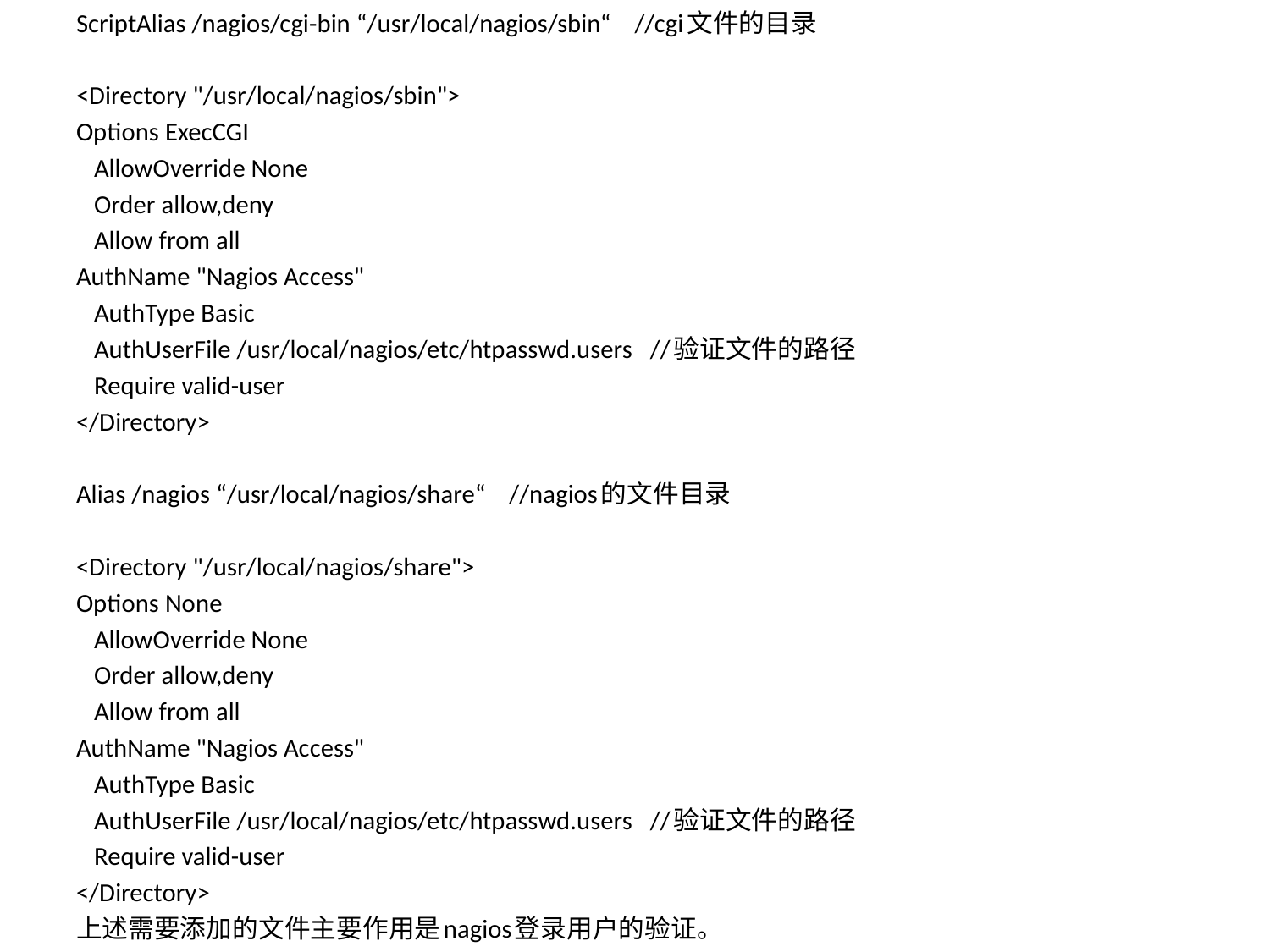

ScriptAlias /nagios/cgi-bin “/usr/local/nagios/sbin“    //cgi文件的目录

<Directory "/usr/local/nagios/sbin">
Options ExecCGI
   AllowOverride None
   Order allow,deny
   Allow from all
AuthName "Nagios Access"
   AuthType Basic
   AuthUserFile /usr/local/nagios/etc/htpasswd.users   //验证文件的路径
   Require valid-user
</Directory>

Alias /nagios “/usr/local/nagios/share“    //nagios的文件目录

<Directory "/usr/local/nagios/share">
Options None
   AllowOverride None
   Order allow,deny
   Allow from all
AuthName "Nagios Access"
   AuthType Basic
   AuthUserFile /usr/local/nagios/etc/htpasswd.users   //验证文件的路径
   Require valid-user
</Directory>
上述需要添加的文件主要作用是nagios登录用户的验证。

#